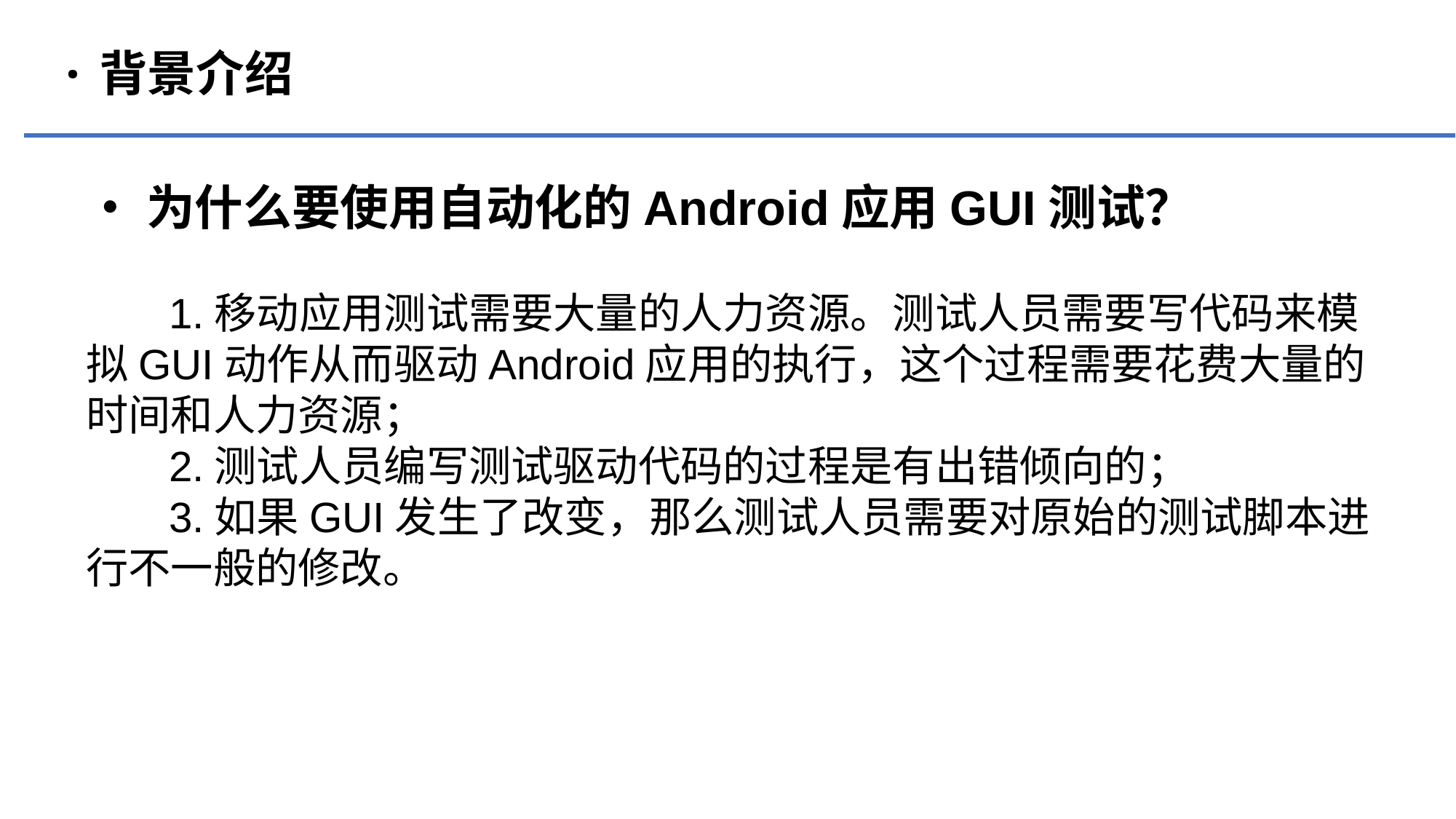

·背景介绍
•为什么要使用自动化的Android应用GUI测试？

       1.移动应用测试需要大量的人力资源。测试人员需要写代码来模拟GUI动作从而驱动Android应用的执行，这个过程需要花费大量的时间和人力资源；
       2.测试人员编写测试驱动代码的过程是有出错倾向的；
       3.如果GUI发生了改变，那么测试人员需要对原始的测试脚本进行不一般的修改。